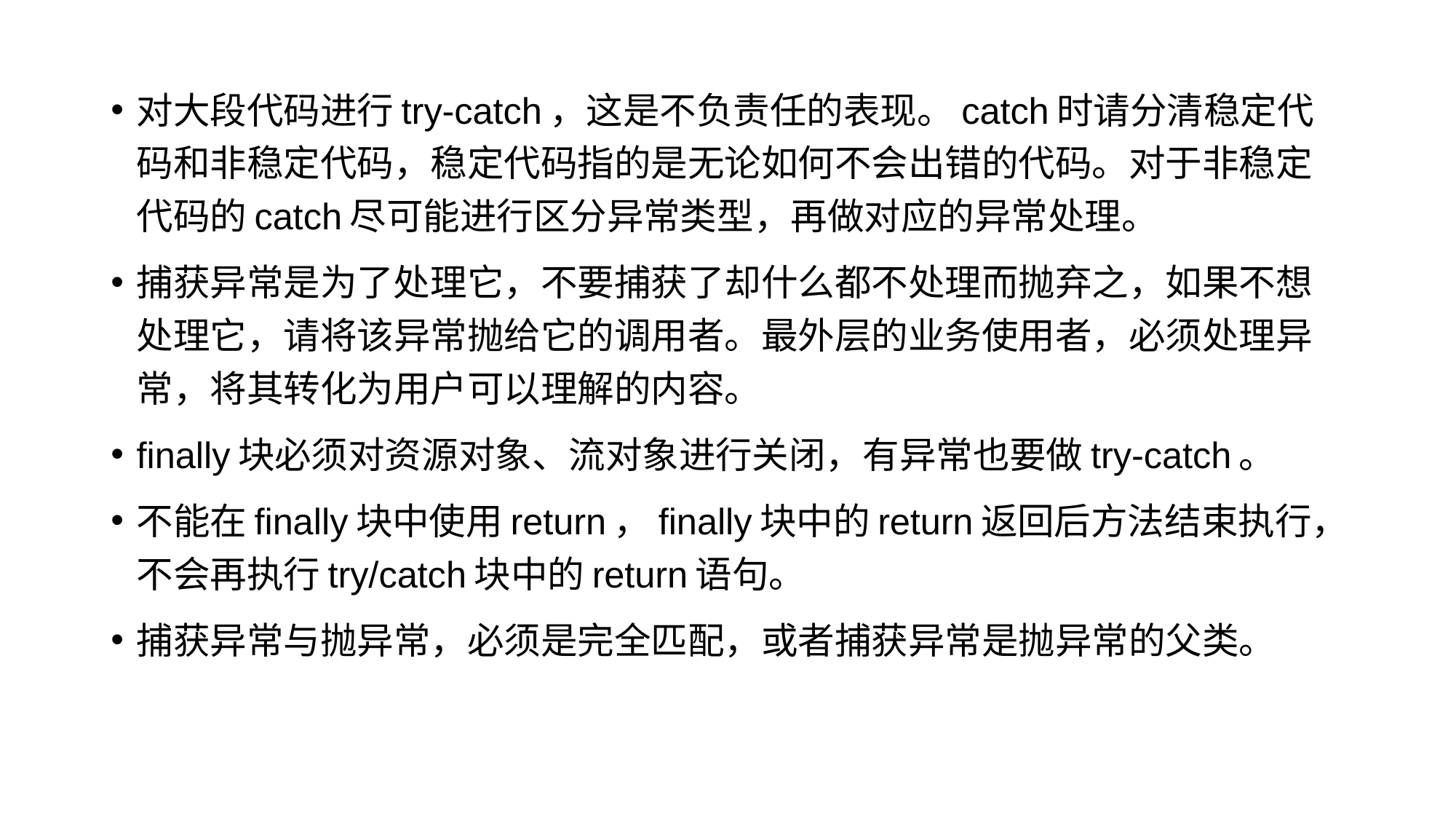

对大段代码进行try-catch，这是不负责任的表现。catch时请分清稳定代码和非稳定代码，稳定代码指的是无论如何不会出错的代码。对于非稳定代码的catch尽可能进行区分异常类型，再做对应的异常处理。
捕获异常是为了处理它，不要捕获了却什么都不处理而抛弃之，如果不想处理它，请将该异常抛给它的调用者。最外层的业务使用者，必须处理异常，将其转化为用户可以理解的内容。
finally块必须对资源对象、流对象进行关闭，有异常也要做try-catch。
不能在finally块中使用return，finally块中的return返回后方法结束执行，不会再执行try/catch块中的return语句。
捕获异常与抛异常，必须是完全匹配，或者捕获异常是抛异常的父类。